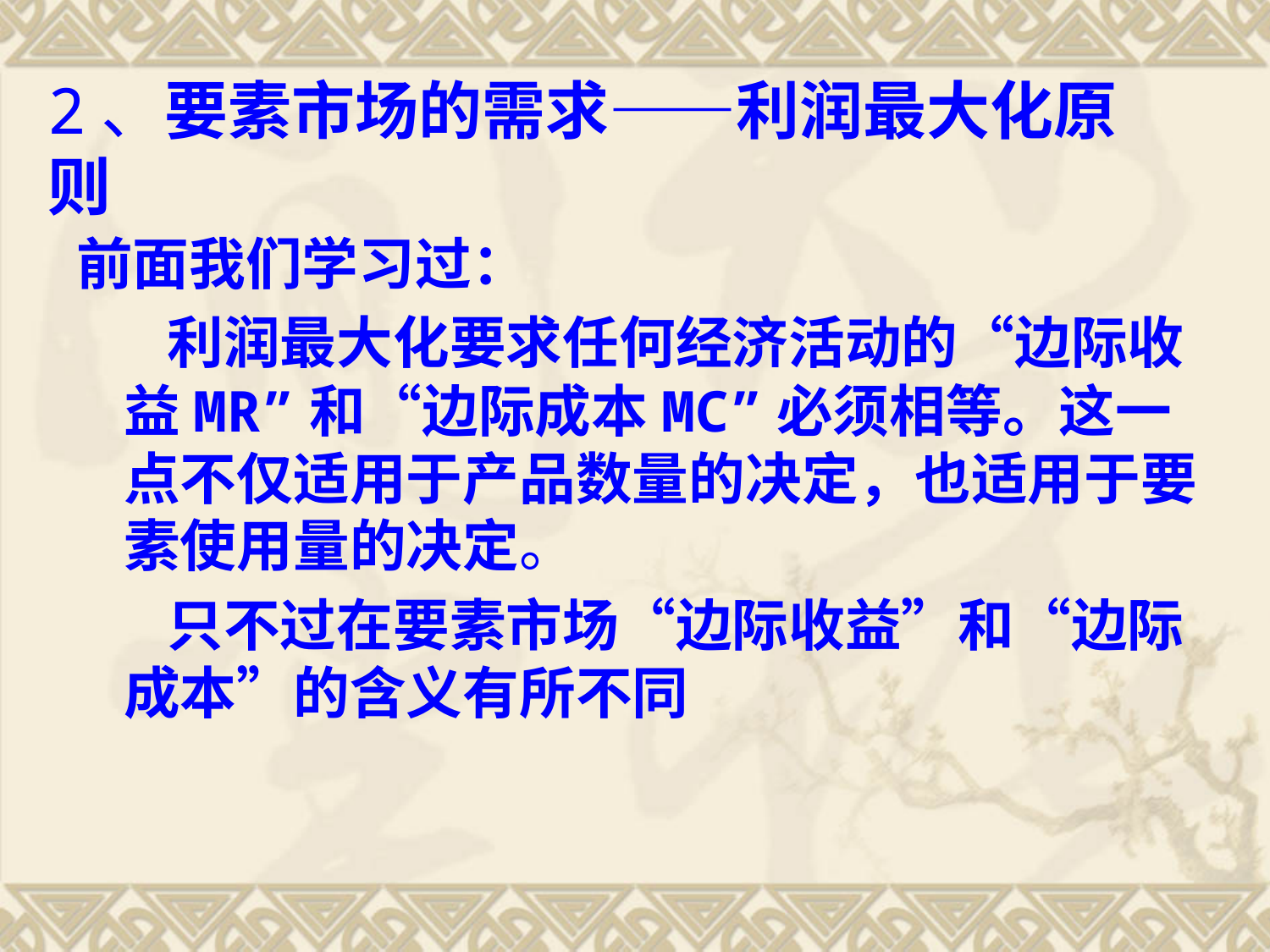

2、要素市场的需求——利润最大化原则
前面我们学习过：
      利润最大化要求任何经济活动的“边际收益MR”和“边际成本MC”必须相等。这一点不仅适用于产品数量的决定，也适用于要素使用量的决定。
      只不过在要素市场“边际收益”和“边际成本”的含义有所不同